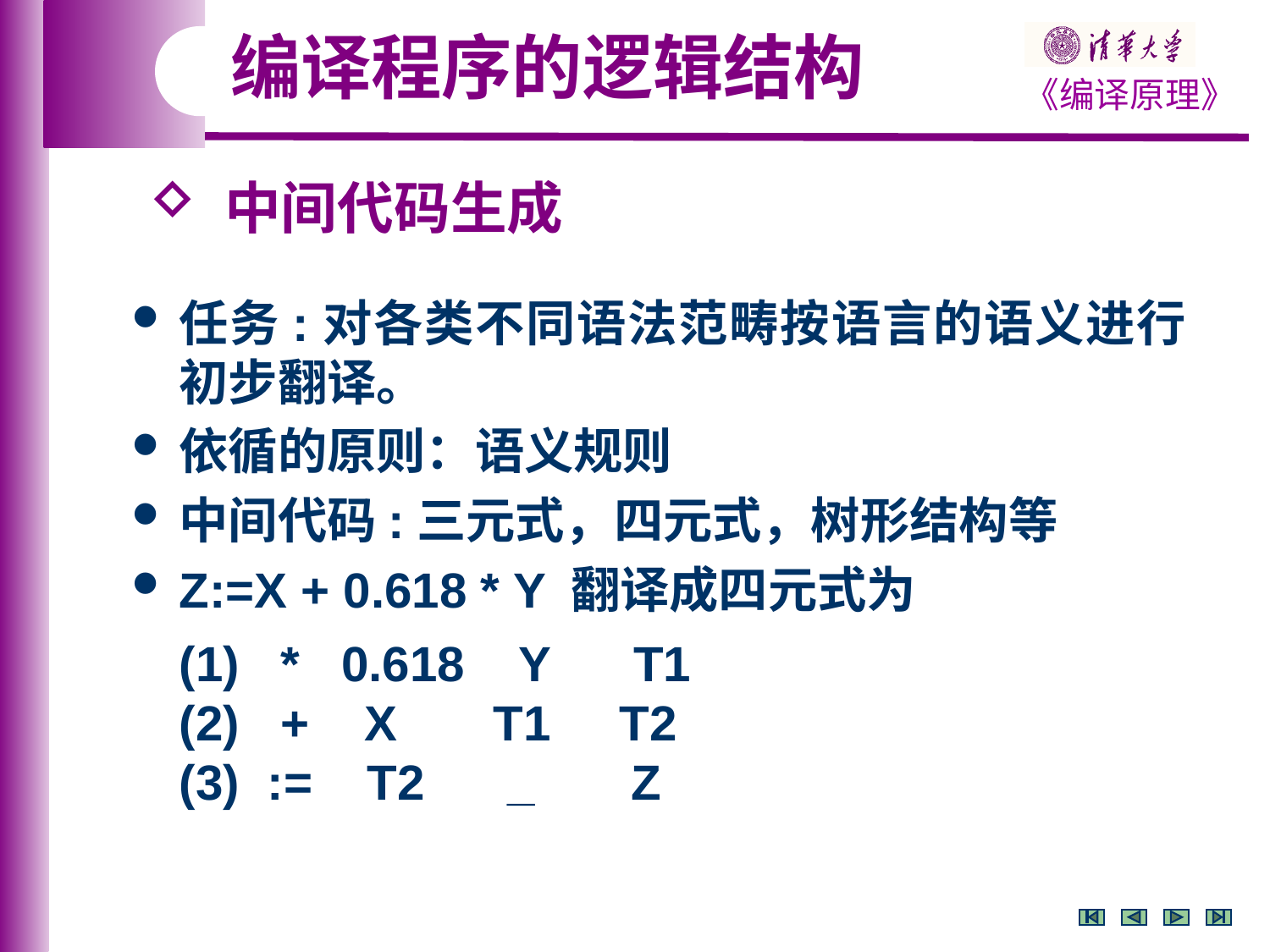

编译程序的逻辑结构
 中间代码生成

任务:对各类不同语法范畴按语言的语义进行初步翻译。
依循的原则：语义规则
中间代码:三元式，四元式，树形结构等
Z:=X + 0.618 * Y 翻译成四元式为
	(1)   *   0.618    Y      T1
	(2)   +    X       T1     T2
	(3)  :=    T2      _       Z